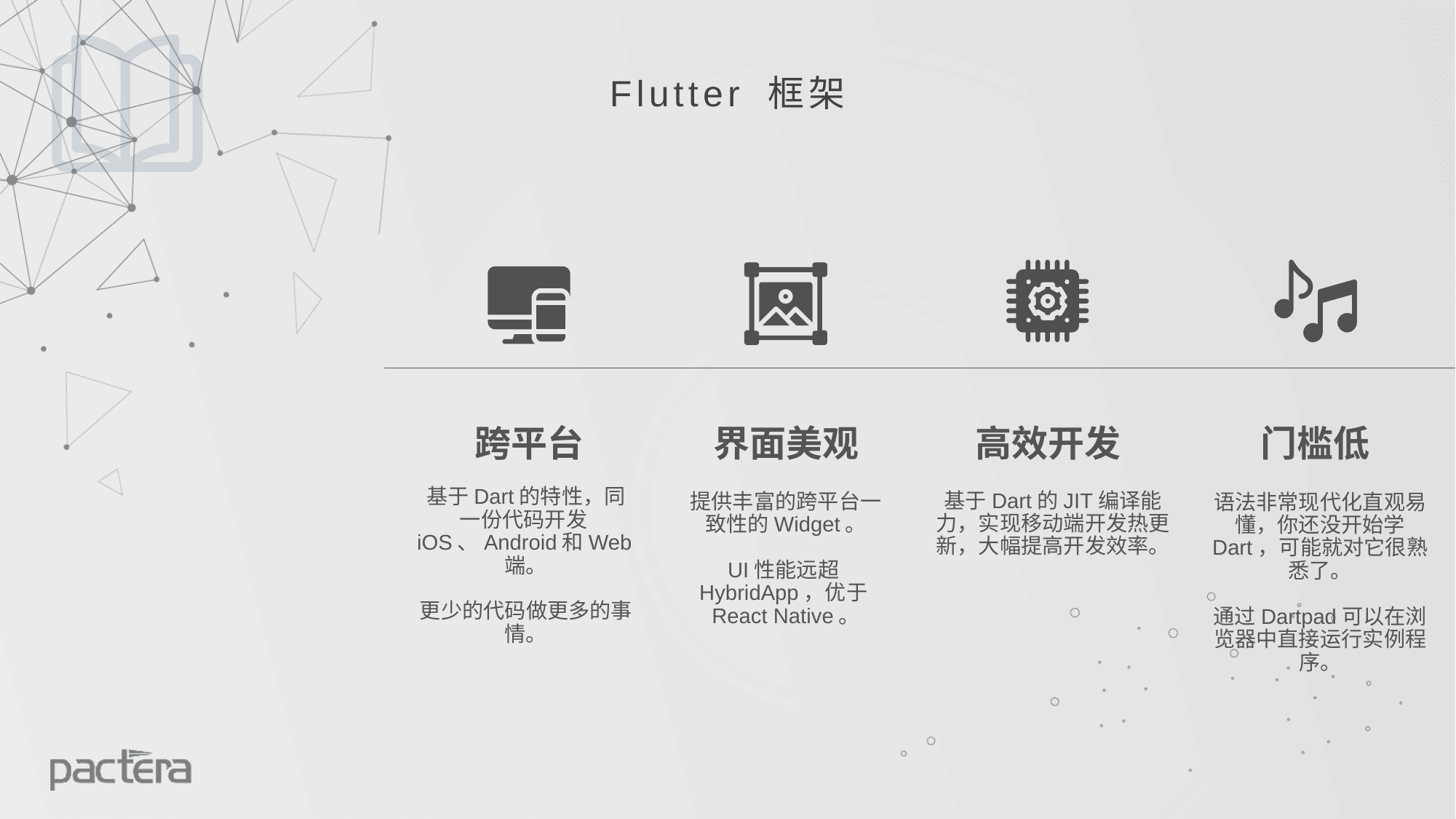

# Flutter 框架

跨平台
界面美观
高效开发
门槛低
基于Dart的特性，同一份代码开发iOS、Android和Web端。

更少的代码做更多的事情。
基于Dart的JIT编译能力，实现移动端开发热更新，大幅提高开发效率。
提供丰富的跨平台一致性的Widget。

UI性能远超HybridApp，优于React Native。
语法非常现代化直观易懂，你还没开始学 Dart，可能就对它很熟悉了。

通过Dartpad可以在浏览器中直接运行实例程序。